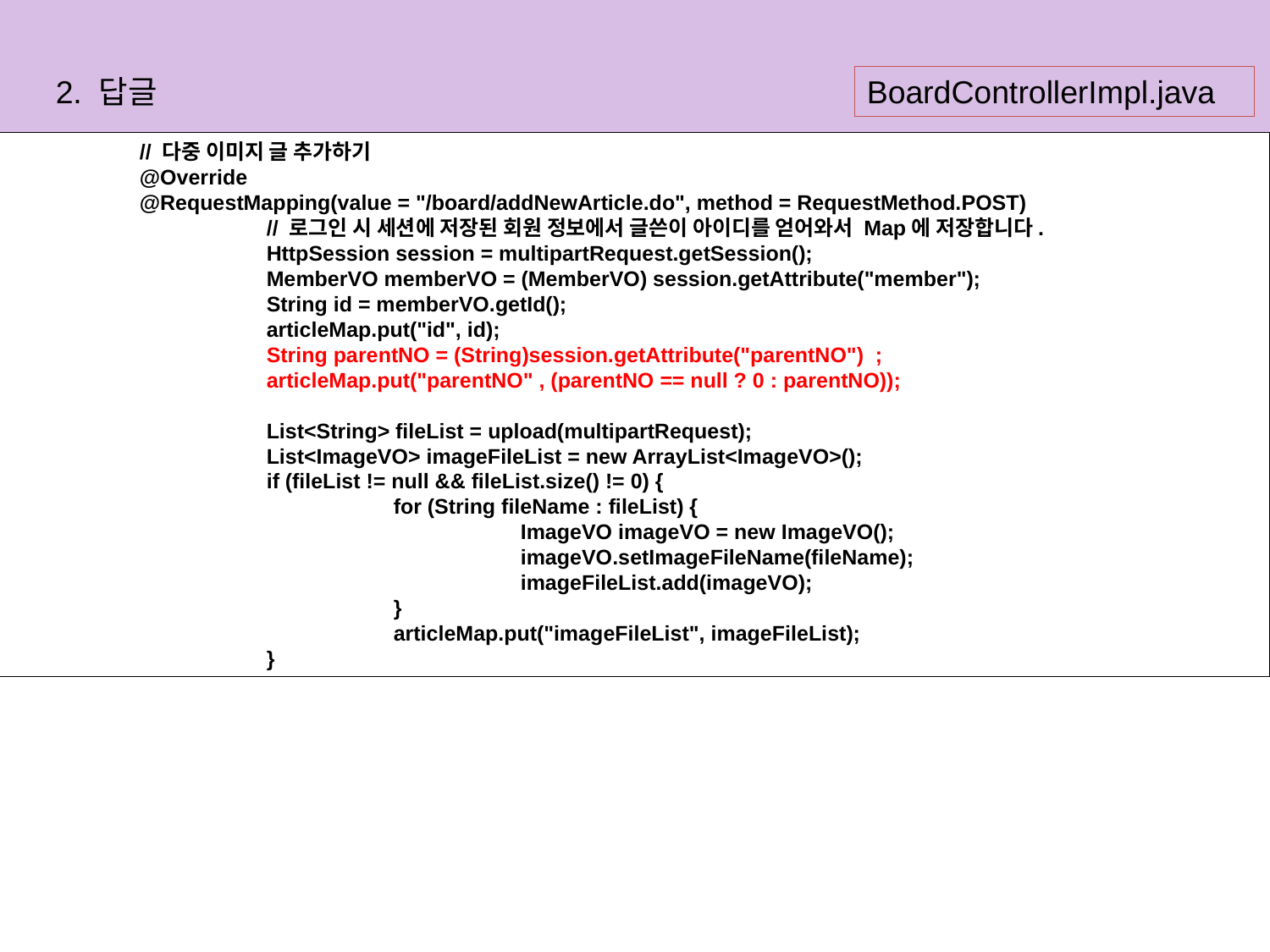

BoardControllerImpl.java
2. 답글
	// 다중 이미지 글 추가하기
	@Override
	@RequestMapping(value = "/board/addNewArticle.do", method = RequestMethod.POST)
		// 로그인 시 세션에 저장된 회원 정보에서 글쓴이 아이디를 얻어와서 Map에 저장합니다.
		HttpSession session = multipartRequest.getSession();
		MemberVO memberVO = (MemberVO) session.getAttribute("member");
		String id = memberVO.getId();
		articleMap.put("id", id);
		String parentNO = (String)session.getAttribute("parentNO")  ;
		articleMap.put("parentNO" , (parentNO == null ? 0 : parentNO));

		List<String> fileList = upload(multipartRequest);
		List<ImageVO> imageFileList = new ArrayList<ImageVO>();
		if (fileList != null && fileList.size() != 0) {
			for (String fileName : fileList) {
				ImageVO imageVO = new ImageVO();
				imageVO.setImageFileName(fileName);
				imageFileList.add(imageVO);
			}
			articleMap.put("imageFileList", imageFileList);
		}